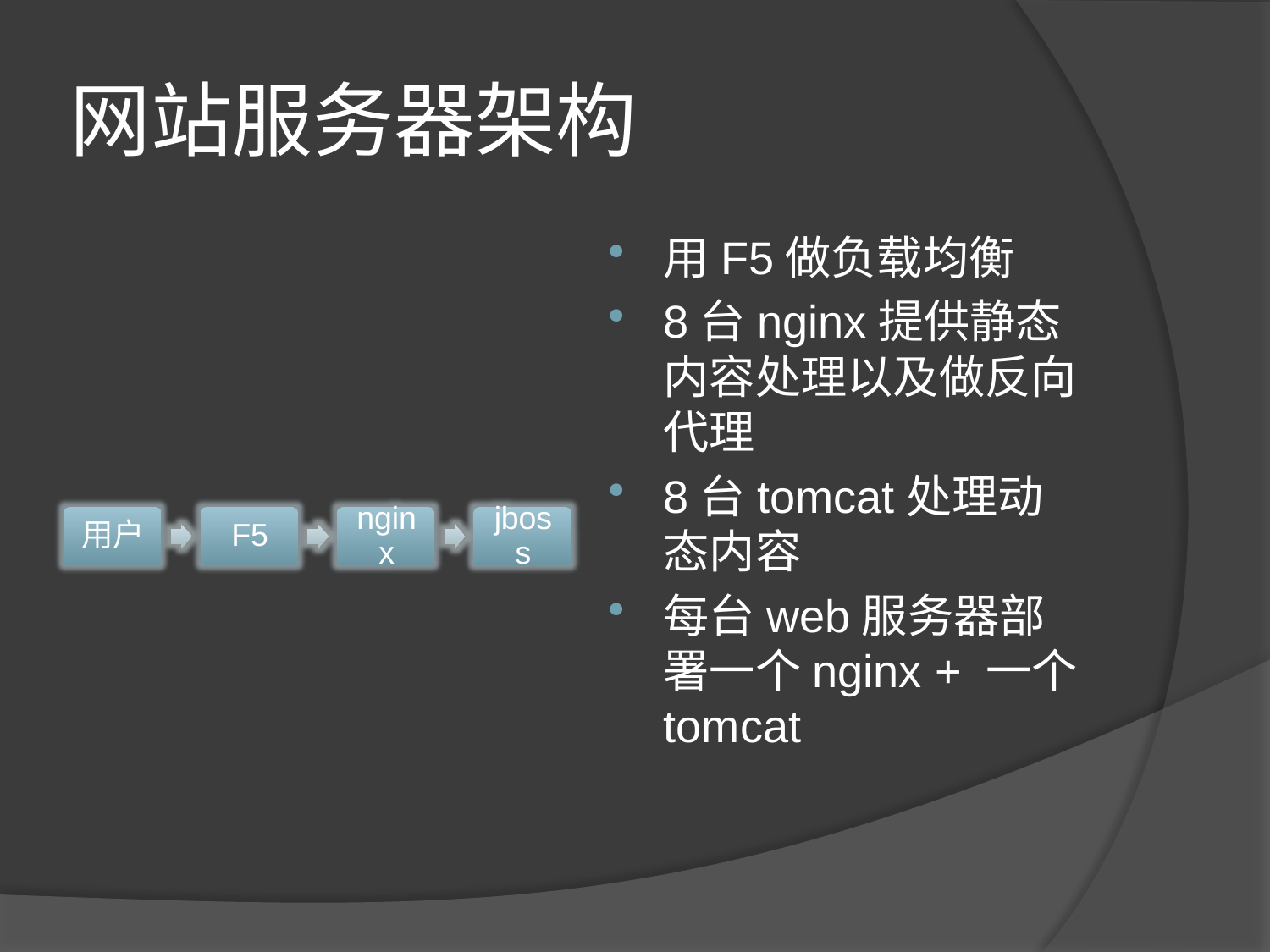

# 网站服务器架构
用户

F5

nginx

jboss
用F5做负载均衡
8台nginx提供静态内容处理以及做反向代理
8台tomcat处理动态内容
每台web服务器部署一个nginx + 一个tomcat